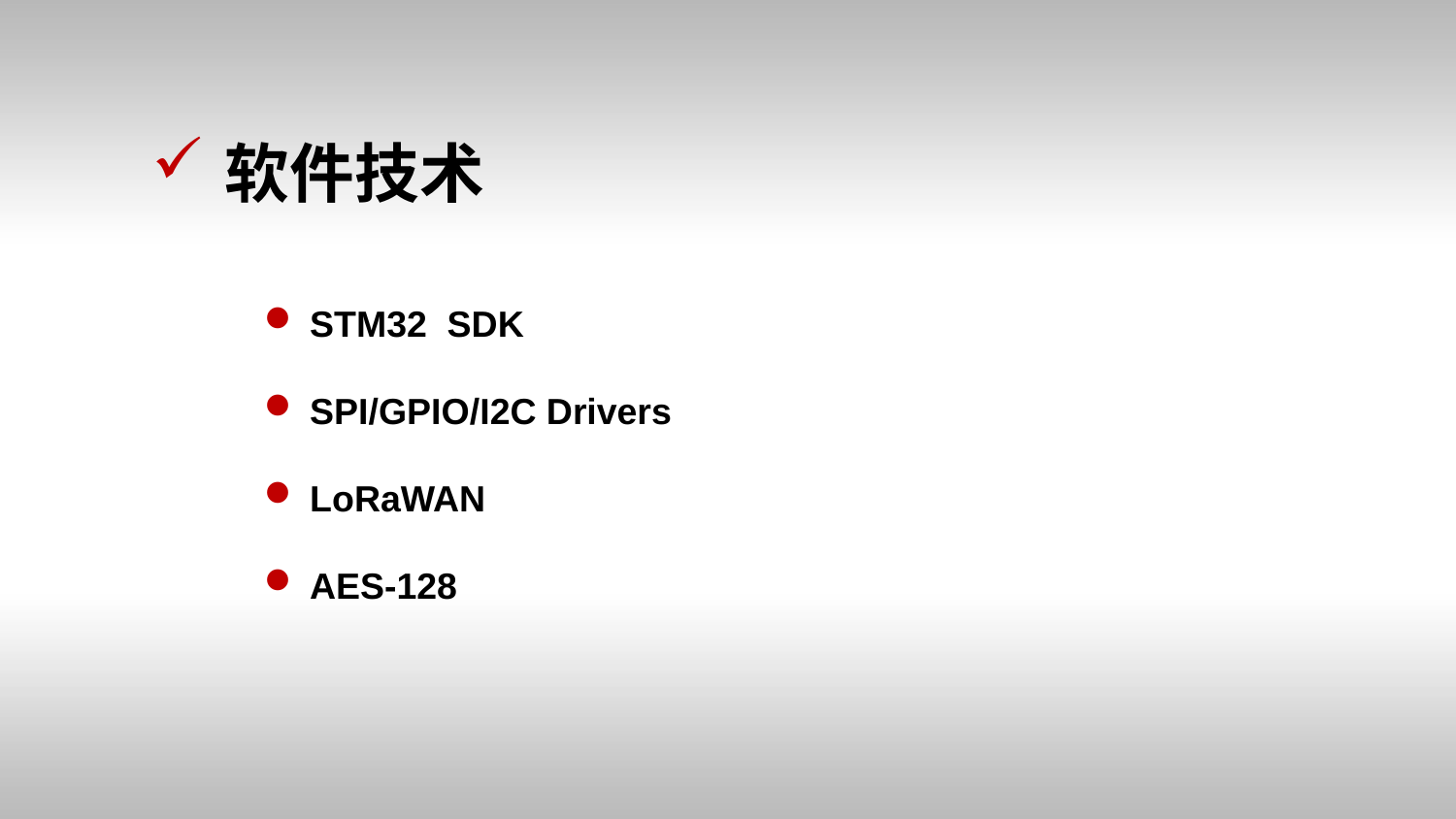

软件技术
STM32  SDK
SPI/GPIO/I2C Drivers
LoRaWAN
AES-128